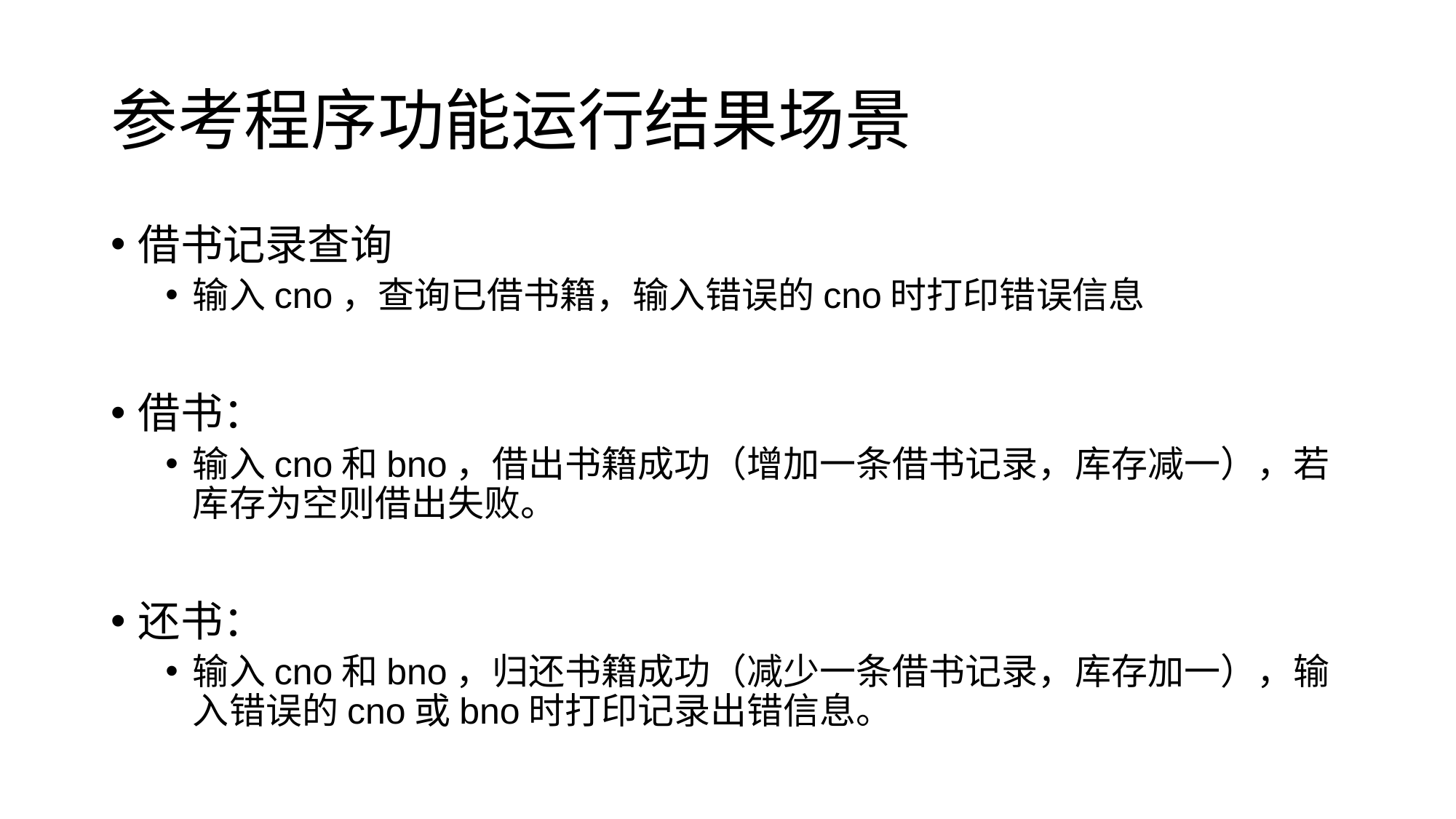

# 参考程序功能运行结果场景
借书记录查询
输入cno，查询已借书籍，输入错误的cno时打印错误信息

借书：
输入cno和bno，借出书籍成功（增加一条借书记录，库存减一），若库存为空则借出失败。

还书：
输入cno和bno，归还书籍成功（减少一条借书记录，库存加一），输入错误的cno或bno时打印记录出错信息。